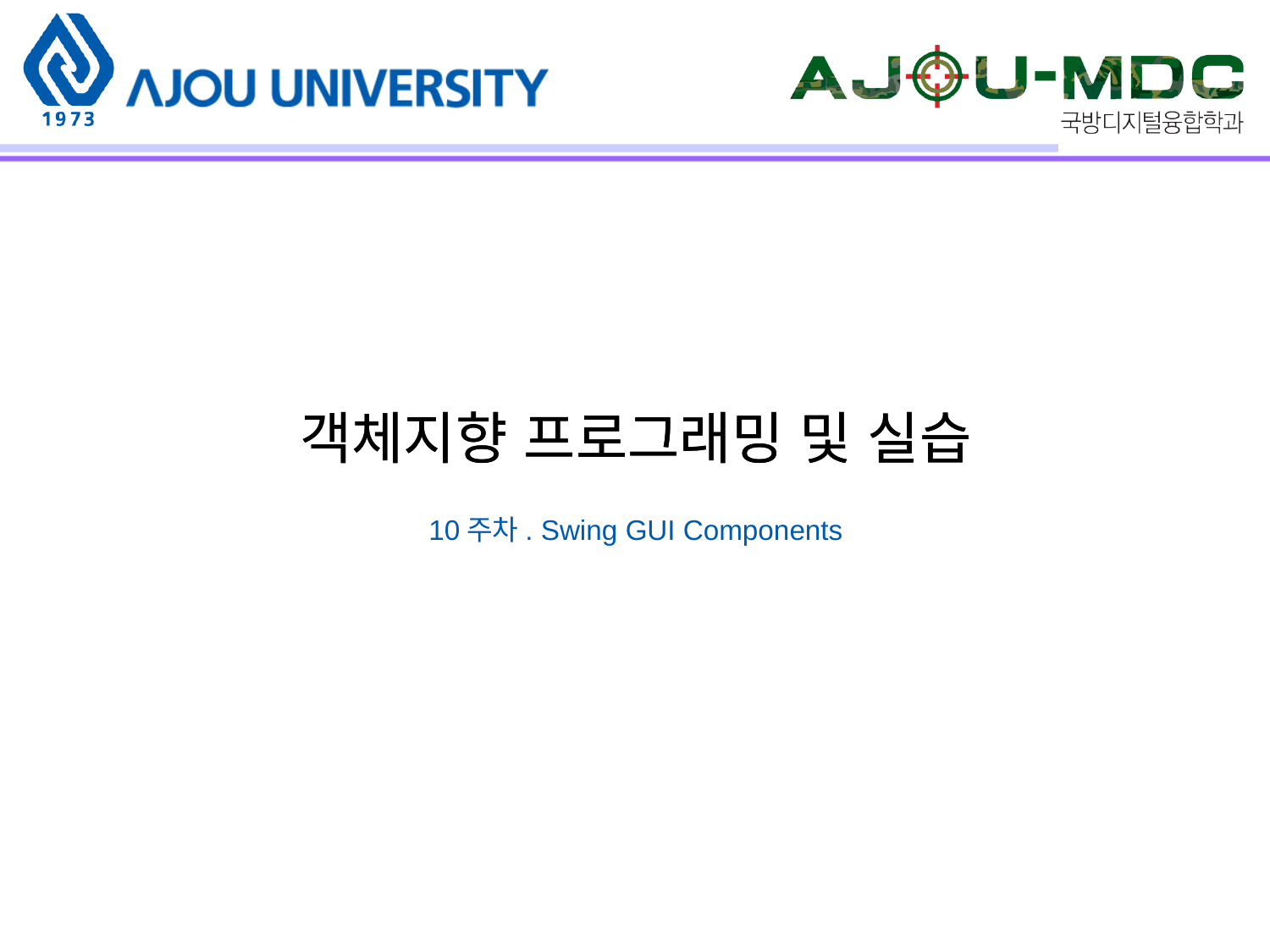

객체지향 프로그래밍 및 실습
10주차. Swing GUI Components